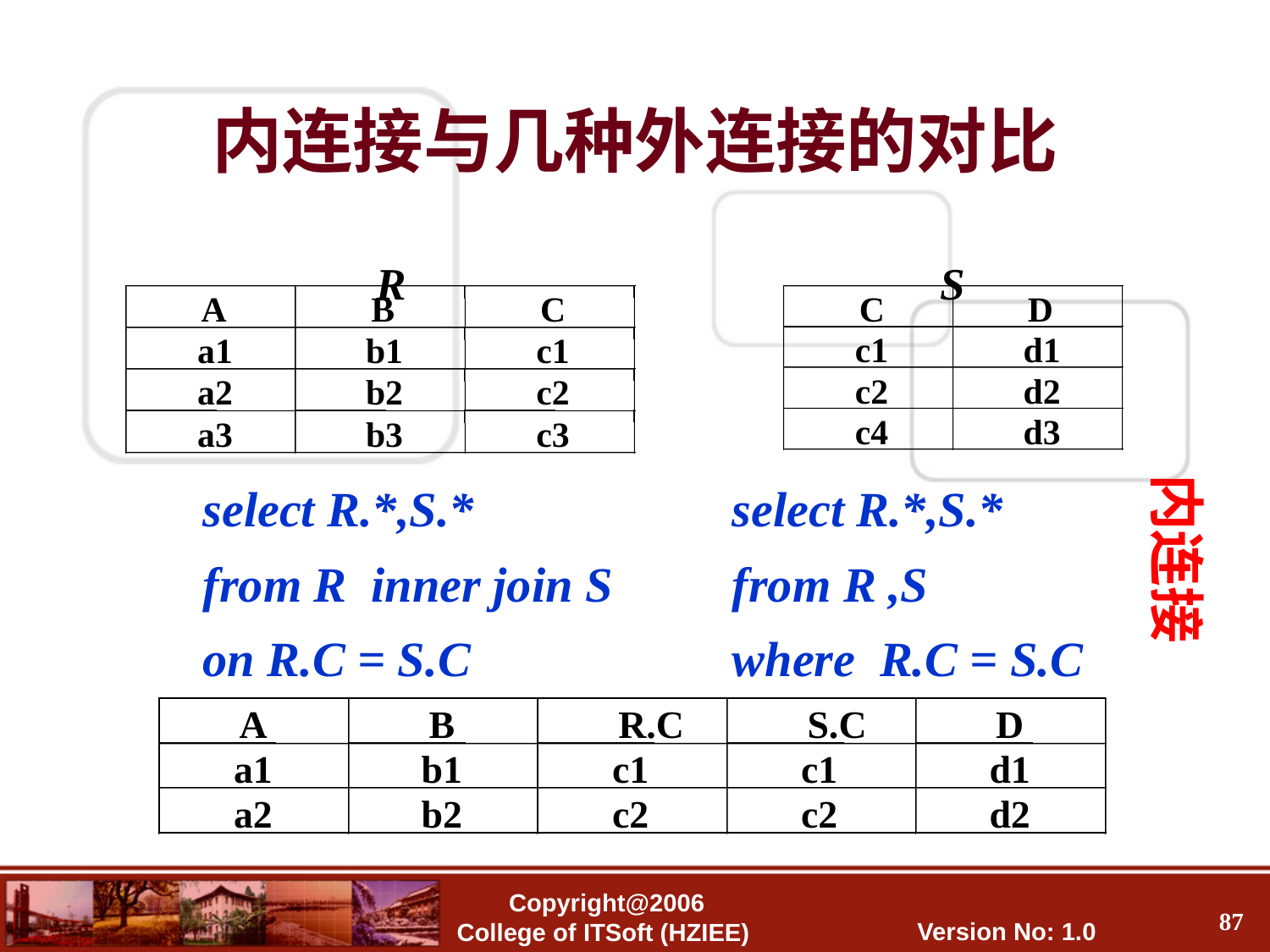

内连接与几种外连接的对比
R
S

A
B
C

a1

b1

c1

a2
b2
c2

a3
b3
c3

C
D

c1

d1

c2
d2

c4
d3

select R.*,S.*
from R  inner join S
on R.C = S.C
select R.*,S.*
from R ,S
where  R.C = S.C
内连接

A
B
R.C
S.C
D

a1

b1

c1

c1

d1

a2
b2
c2
c2
d2